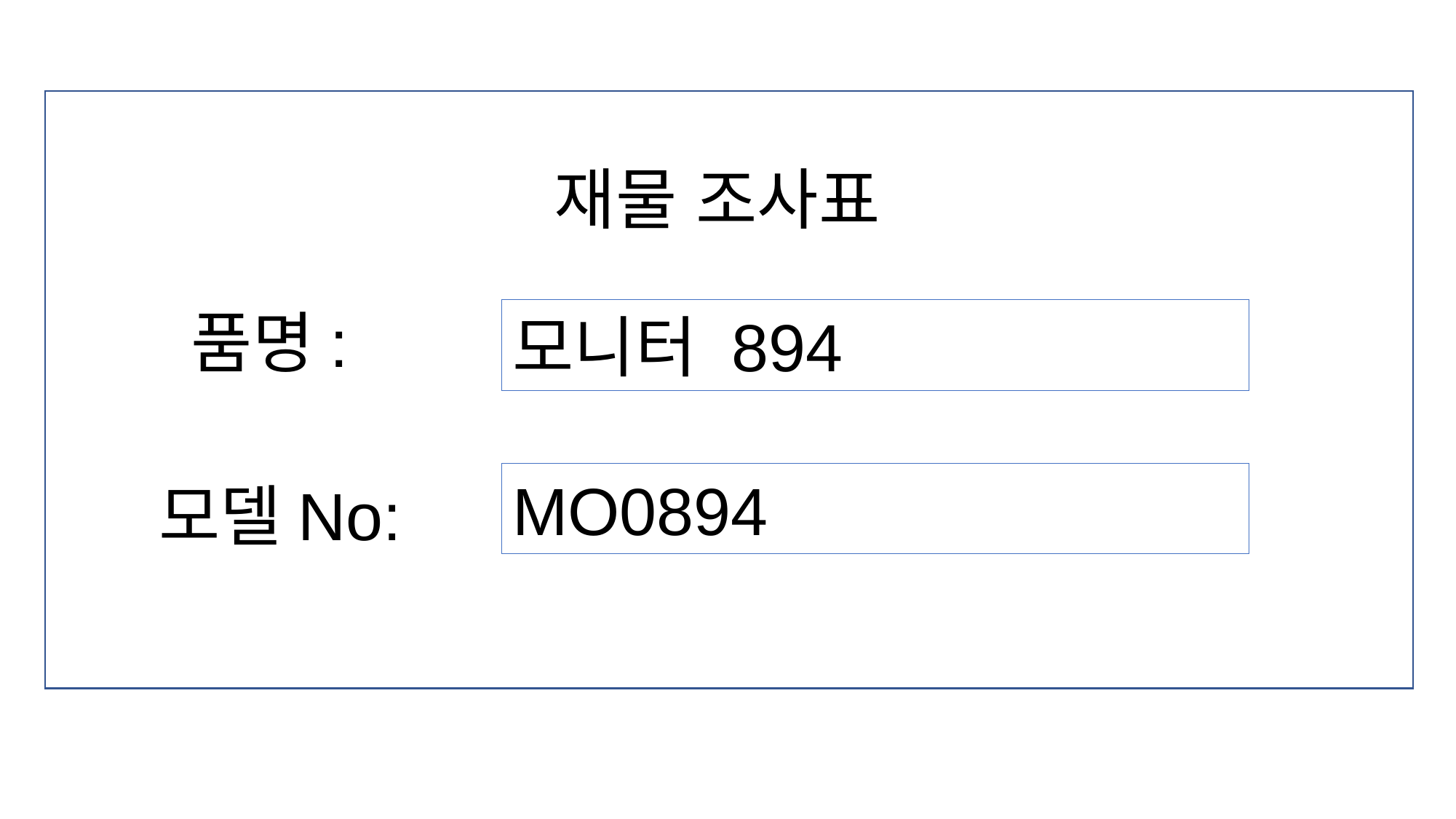

재물 조사표
품명:
모니터 894
MO0894
모델No: